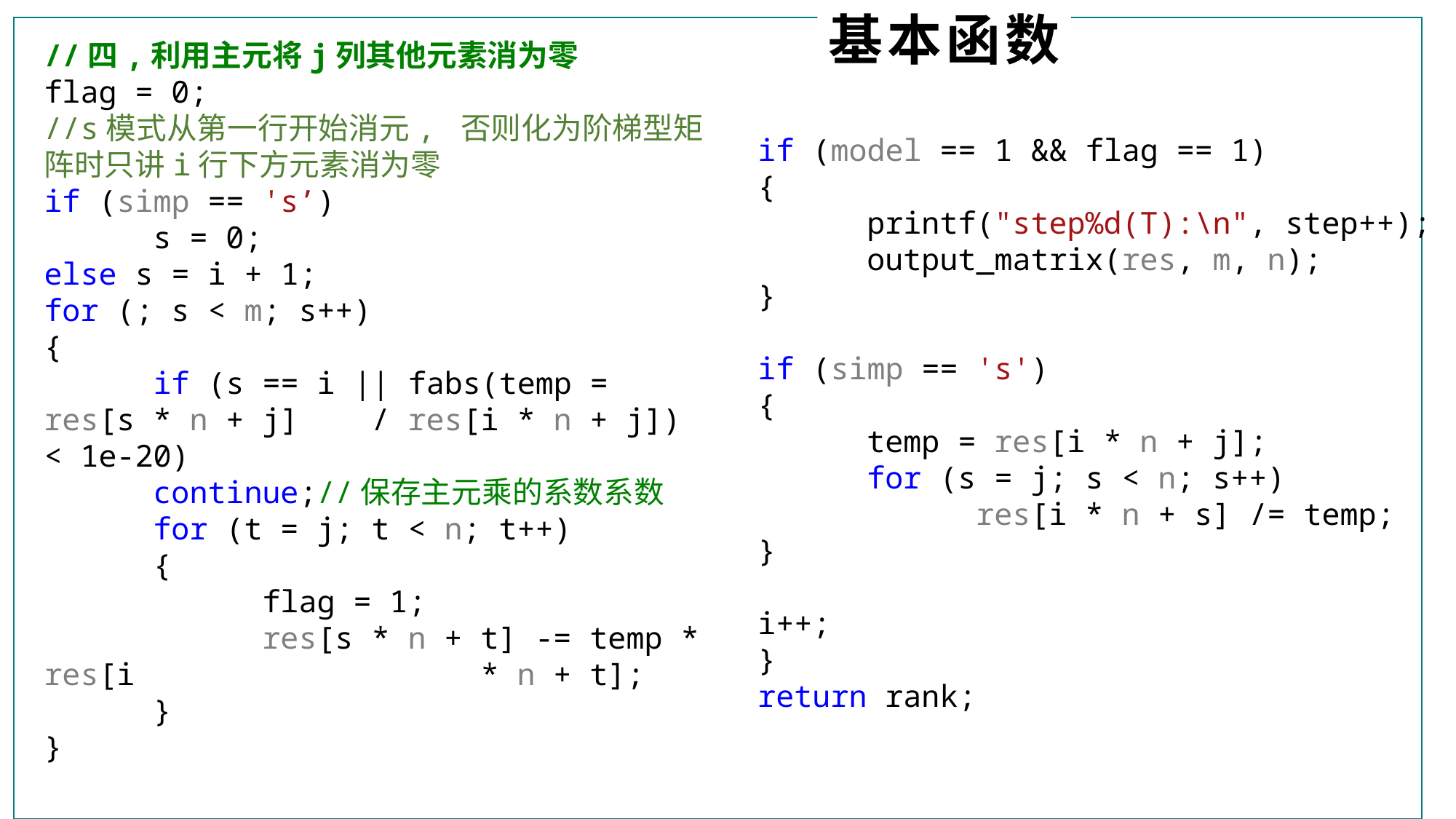

基本函数

//四,利用主元将j列其他元素消为零
flag = 0;
//s模式从第一行开始消元, 否则化为阶梯型矩阵时只讲i行下方元素消为零
if (simp == 's’)
	s = 0;
else s = i + 1;
for (; s < m; s++)
{
	if (s == i || fabs(temp = res[s * n + j] 	/ res[i * n + j]) < 1e-20)
	continue;//保存主元乘的系数系数
	for (t = j; t < n; t++)
	{
		flag = 1;
		res[s * n + t] -= temp * res[i 			* n + t];
	}
}
if (model == 1 && flag == 1)
{
	printf("step%d(T):\n", step++);
	output_matrix(res, m, n);
}

if (simp == 's')
{
	temp = res[i * n + j];
	for (s = j; s < n; s++)
		res[i * n + s] /= temp;
}

i++;
}
return rank;
01